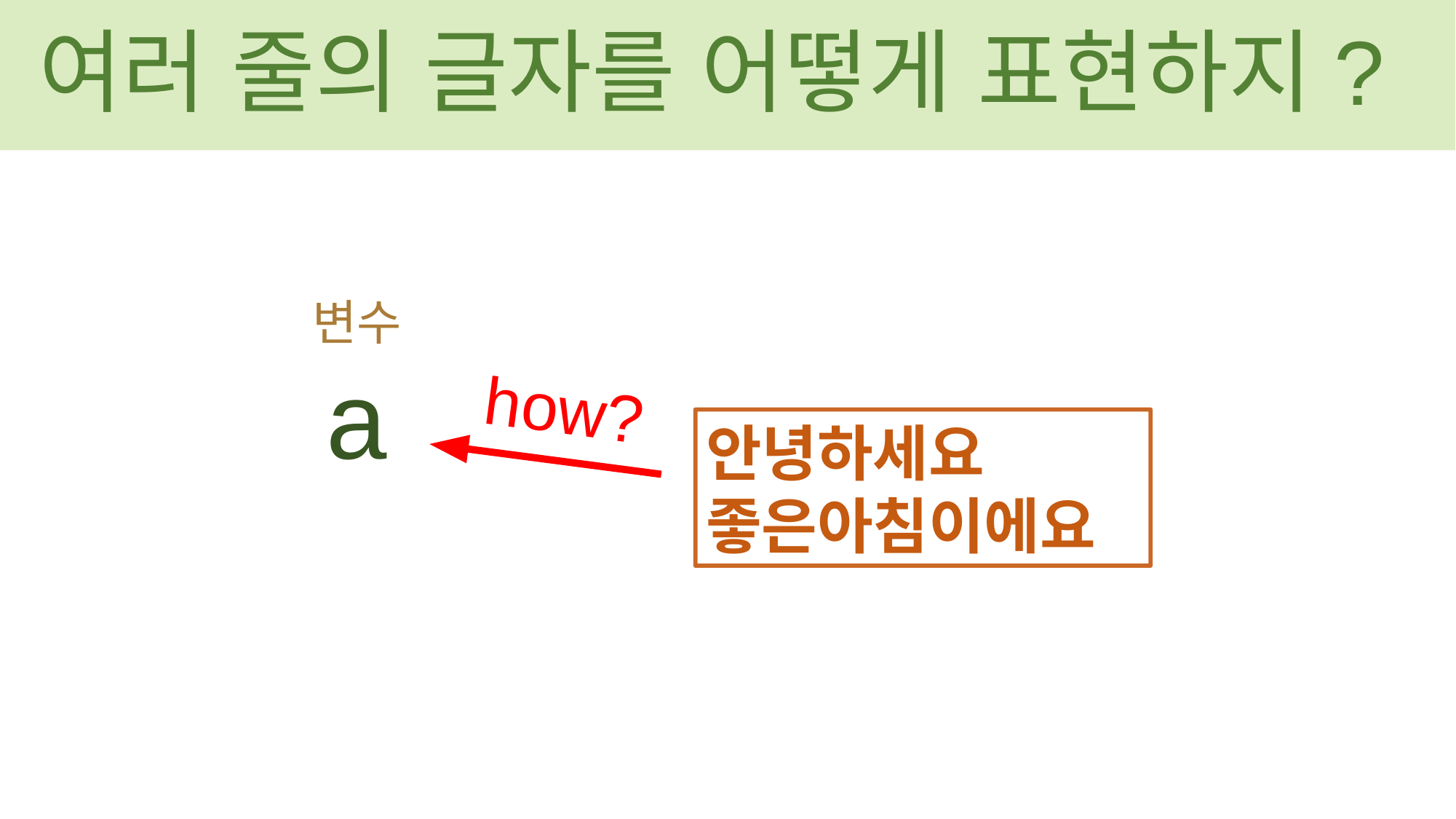

여러 줄의 글자를 어떻게 표현하지?
변수
a
how?
안녕하세요
좋은아침이에요